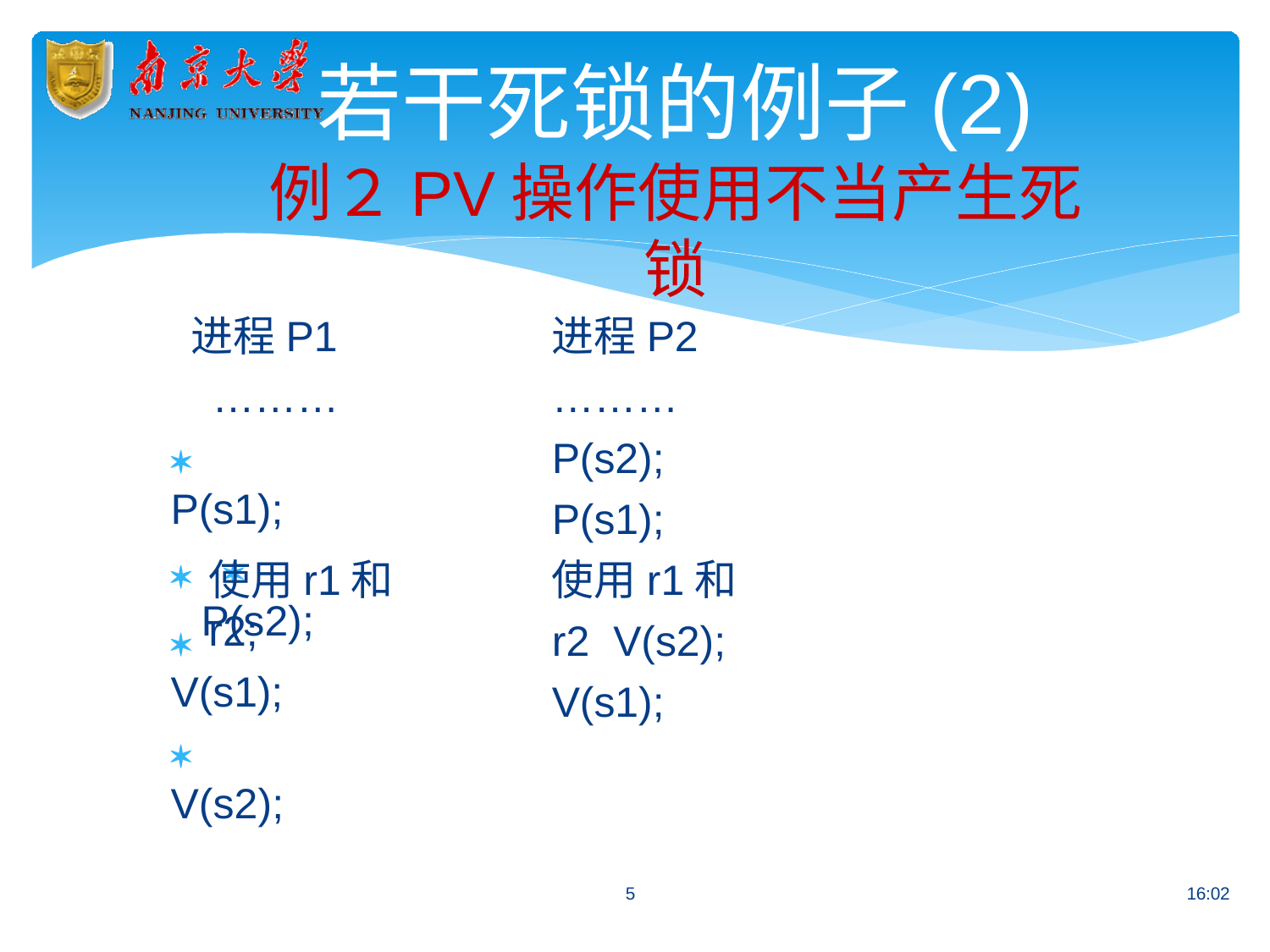

# 若干死锁的例子(2)
例２PV操作使用不当产生死锁
进程P1
………
∗	P(s1);
∗	P(s2);
进程P2
………
P(s2);
P(s1);
使用r1和r2  V(s2);
V(s1);
使用r1和r2;
∗	V(s1);
∗	V(s2);
5
16:02